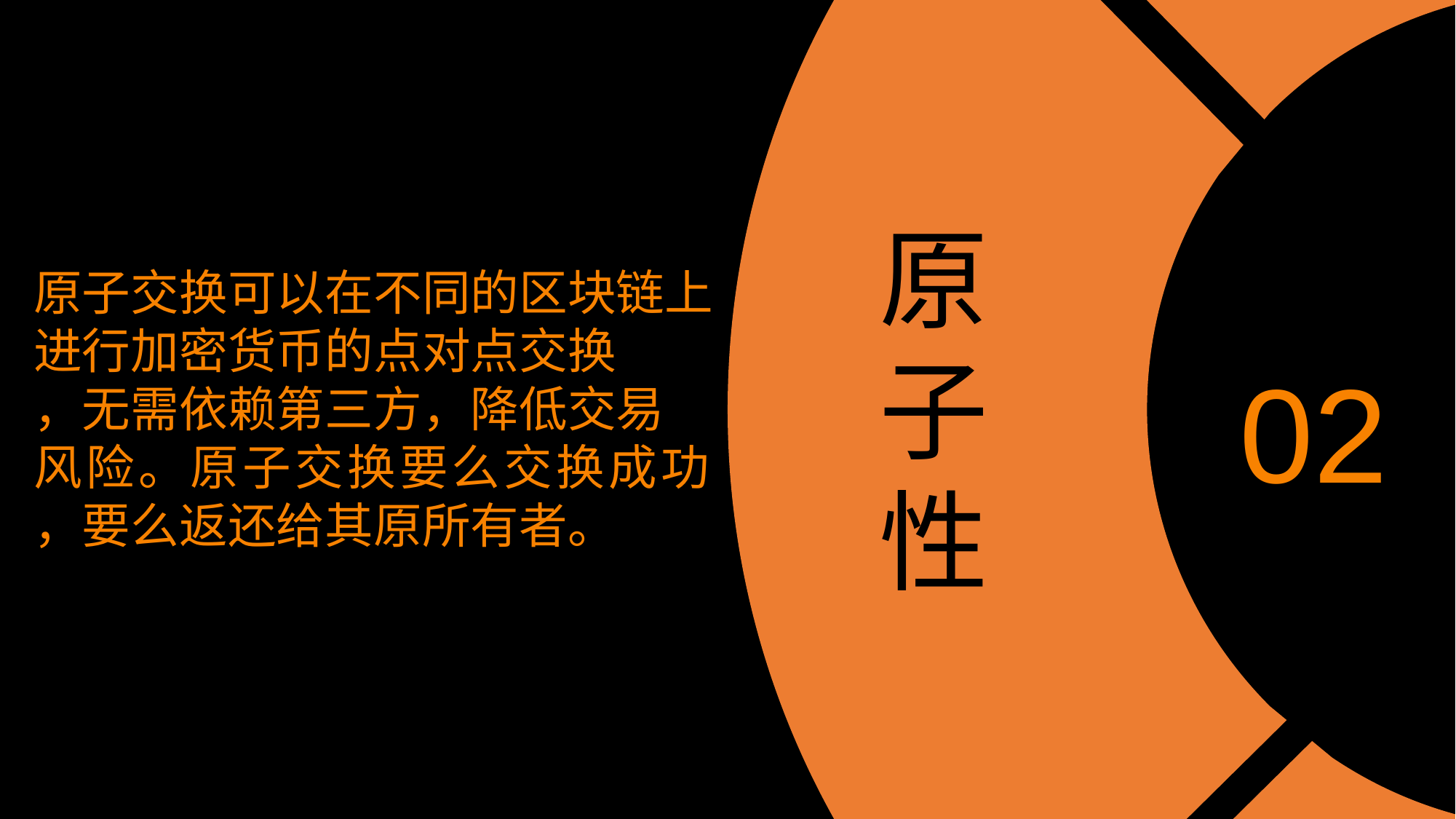

原子性
原子交换可以在不同的区块链上
进行加密货币的点对点交换
，无需依赖第三方，降低交易
风险。原子交换要么交换成功
，要么返还给其原所有者。
02
密钥交换是通过 ECDSA 的
一次性 VES（One-Time
Verifiably Encrypted
Signatures）以及零知
识证明来进行的。